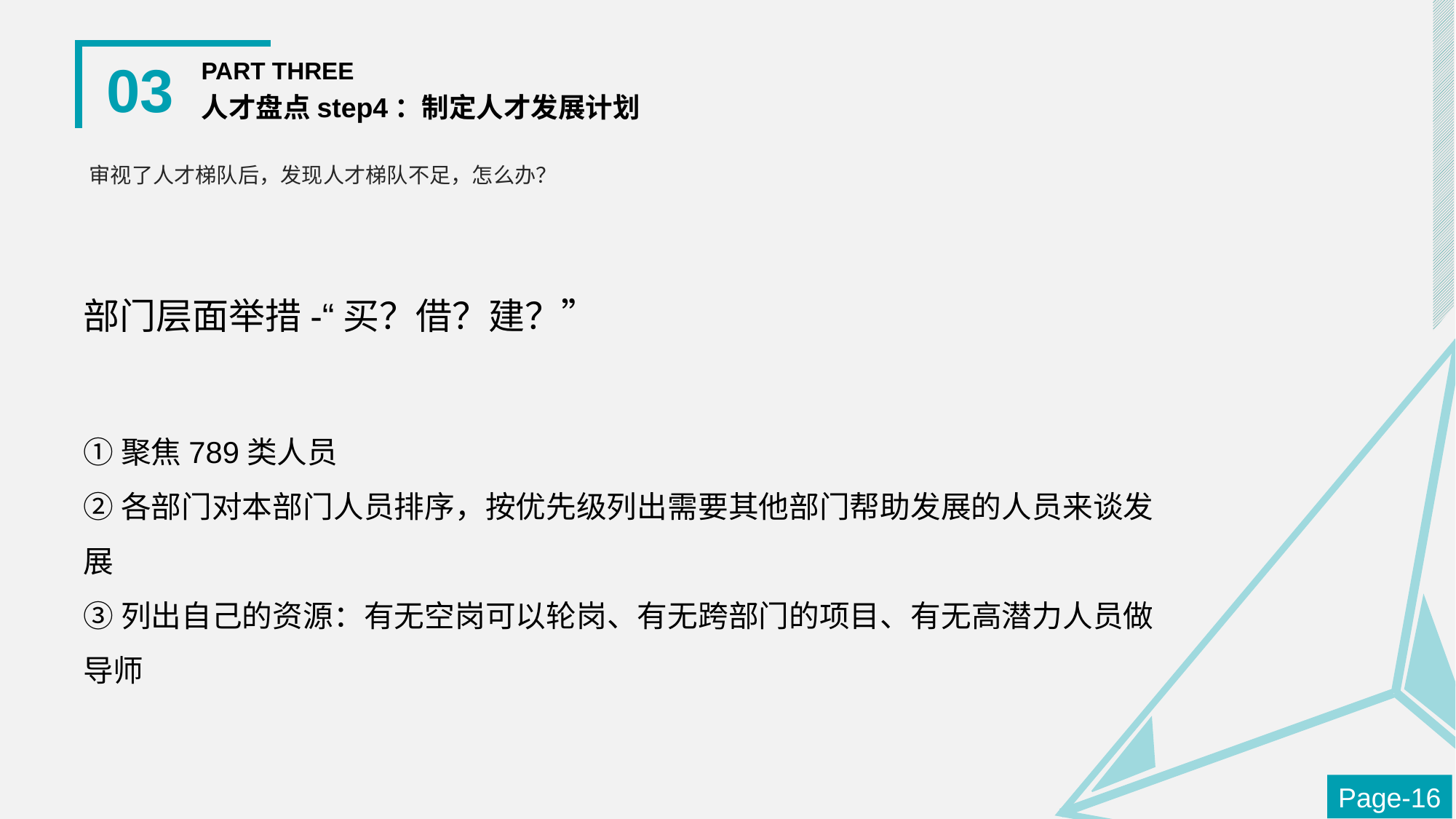

03
PART THREE
人才盘点step4：制定人才发展计划
审视了人才梯队后，发现人才梯队不足，怎么办？
部门层面举措-“买？借？建？”
①聚焦789类人员
②各部门对本部门人员排序，按优先级列出需要其他部门帮助发展的人员来谈发展
③列出自己的资源：有无空岗可以轮岗、有无跨部门的项目、有无高潜力人员做导师
Page-16